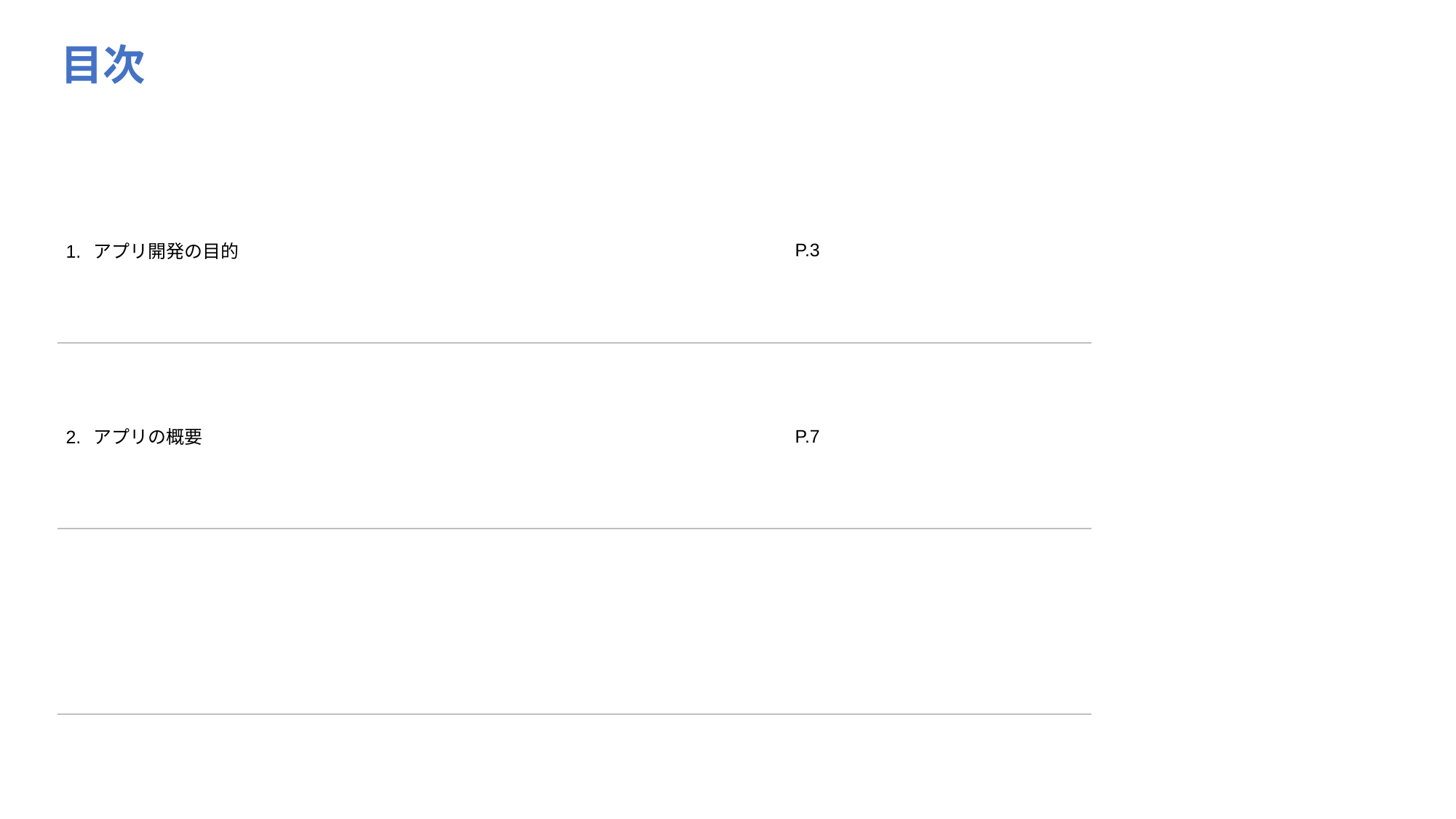

目次
| アプリ開発の目的 | P.3 |
| --- | --- |
| アプリの概要 | P.7 |
|  |  |